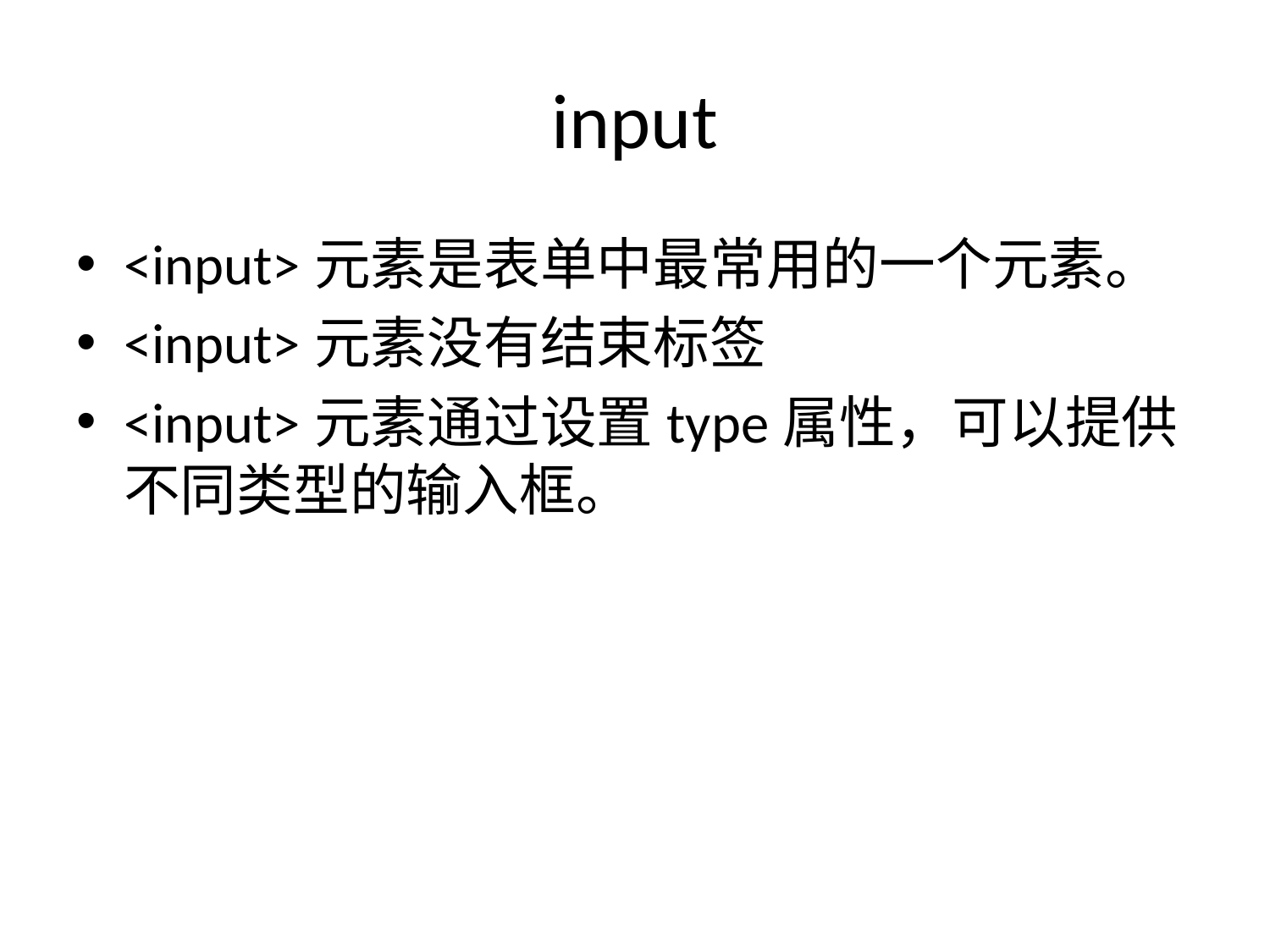

# input
<input>元素是表单中最常用的一个元素。
<input>元素没有结束标签
<input>元素通过设置type属性，可以提供不同类型的输入框。